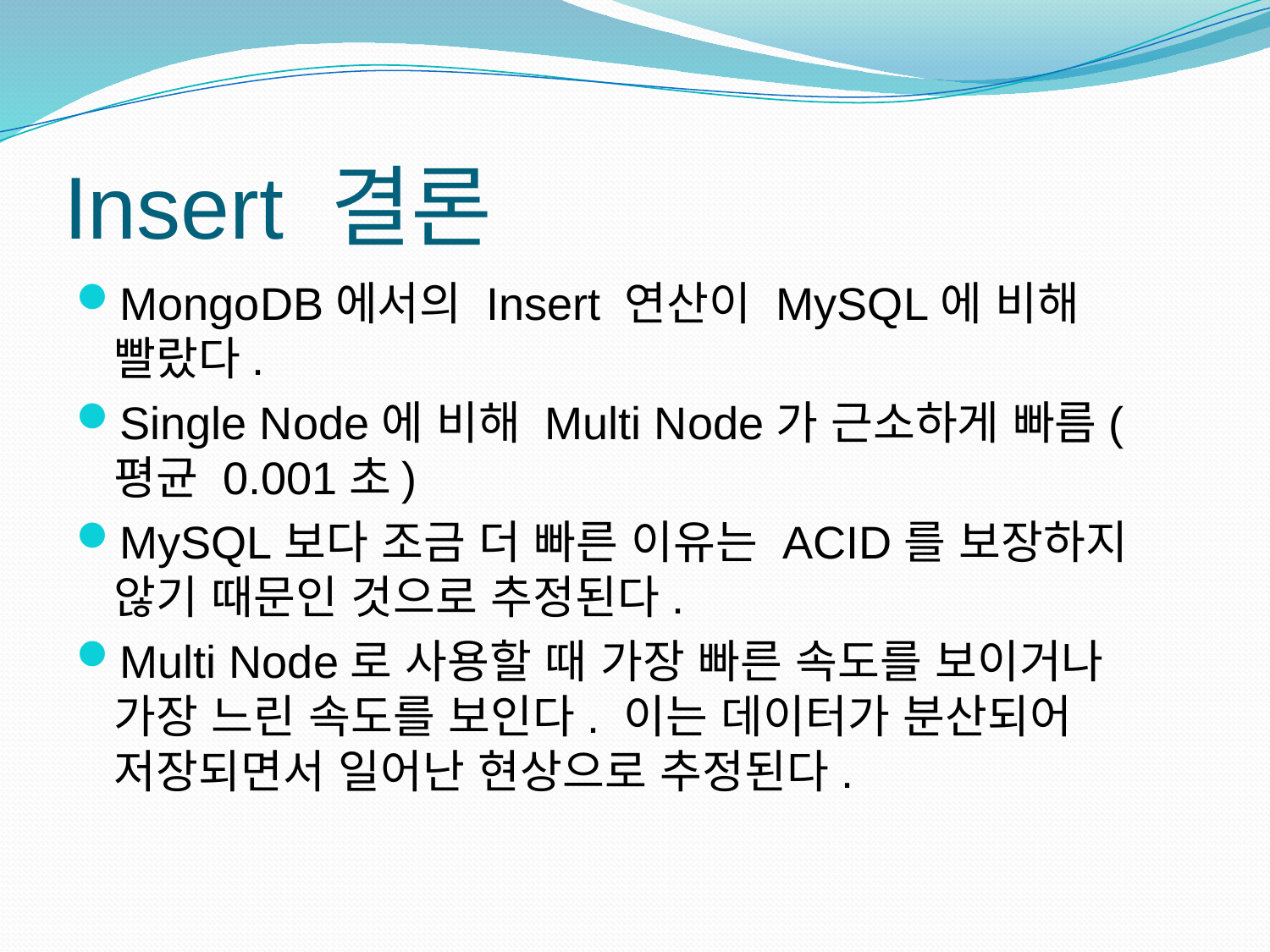

# Insert 결론
MongoDB에서의 Insert 연산이 MySQL에 비해 빨랐다.
Single Node에 비해 Multi Node가 근소하게 빠름(평균 0.001초)
MySQL보다 조금 더 빠른 이유는 ACID를 보장하지 않기 때문인 것으로 추정된다.
Multi Node로 사용할 때 가장 빠른 속도를 보이거나 가장 느린 속도를 보인다. 이는 데이터가 분산되어 저장되면서 일어난 현상으로 추정된다.